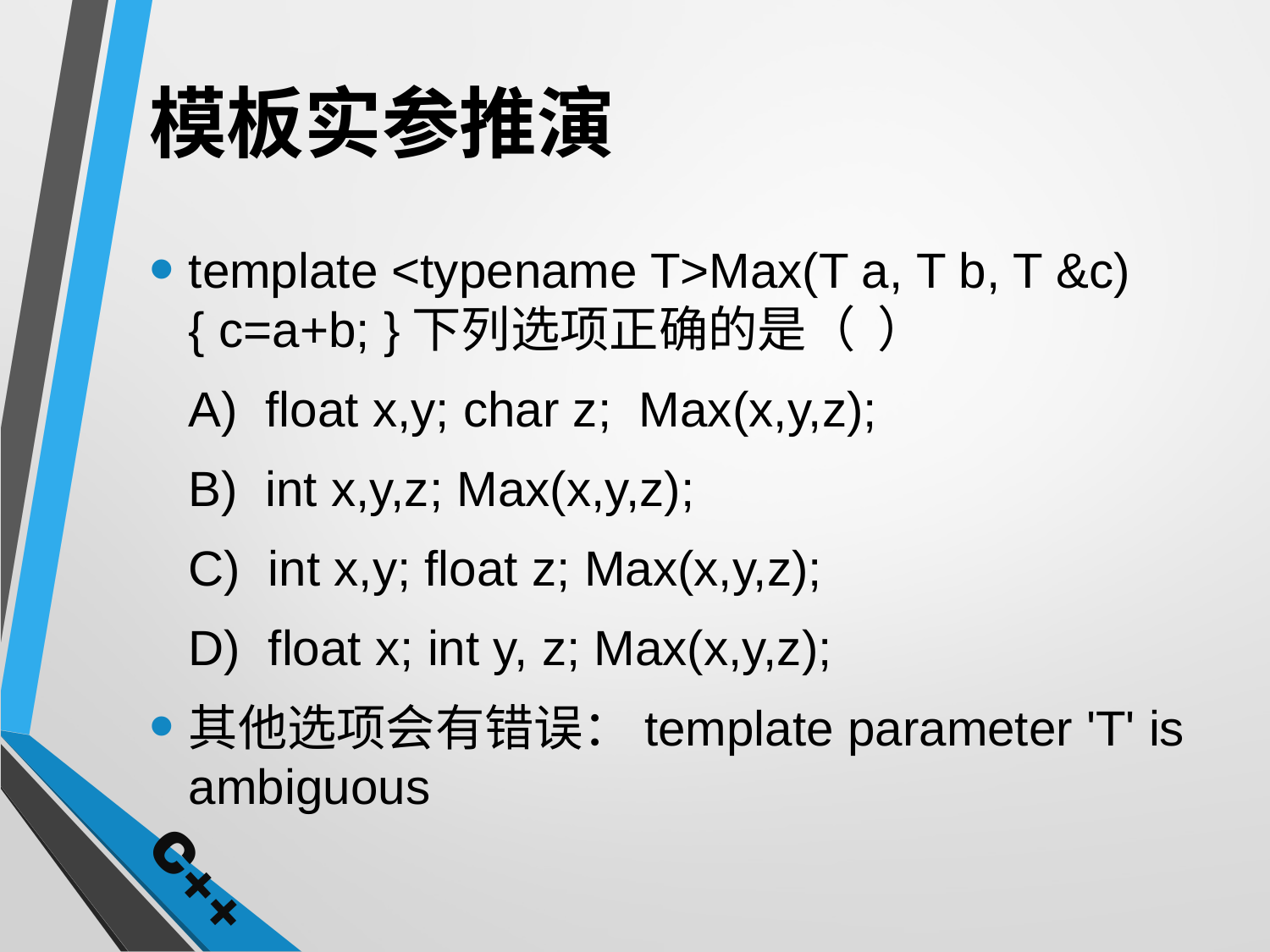

# 模板实参推演
template <typename T>Max(T a, T b, T &c) { c=a+b; }下列选项正确的是（  ）
	A)  float x,y; char z;  Max(x,y,z);
	B)  int x,y,z; Max(x,y,z);
	C)  int x,y; float z; Max(x,y,z);
	D)  float x; int y, z; Max(x,y,z);
其他选项会有错误：template parameter 'T' is ambiguous